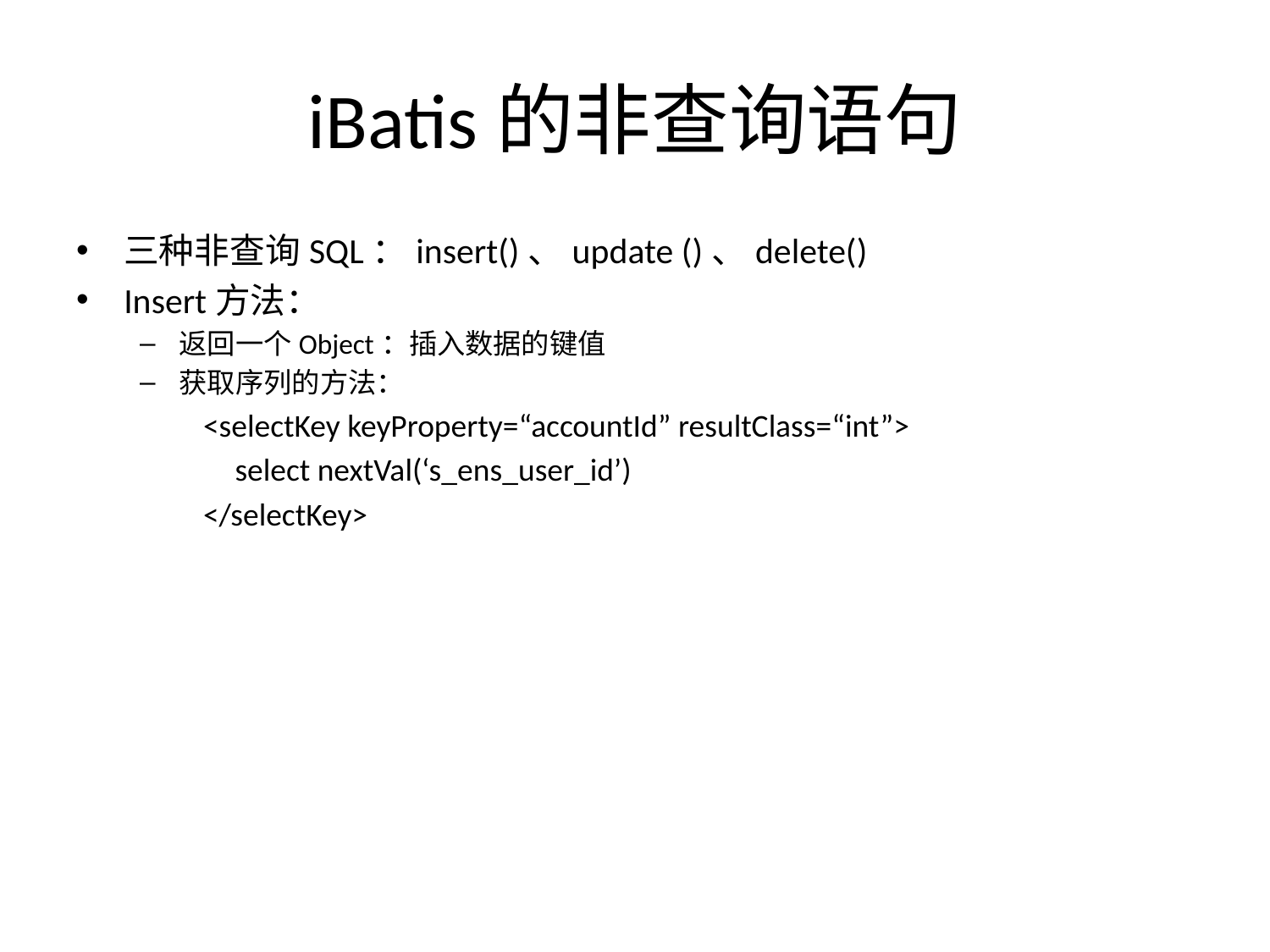

# iBatis的非查询语句
三种非查询SQL：insert()、update ()、delete()
Insert方法：
返回一个Object：插入数据的键值
获取序列的方法：
<selectKey keyProperty=“accountId” resultClass=“int”>
	select nextVal(‘s_ens_user_id’)
</selectKey>